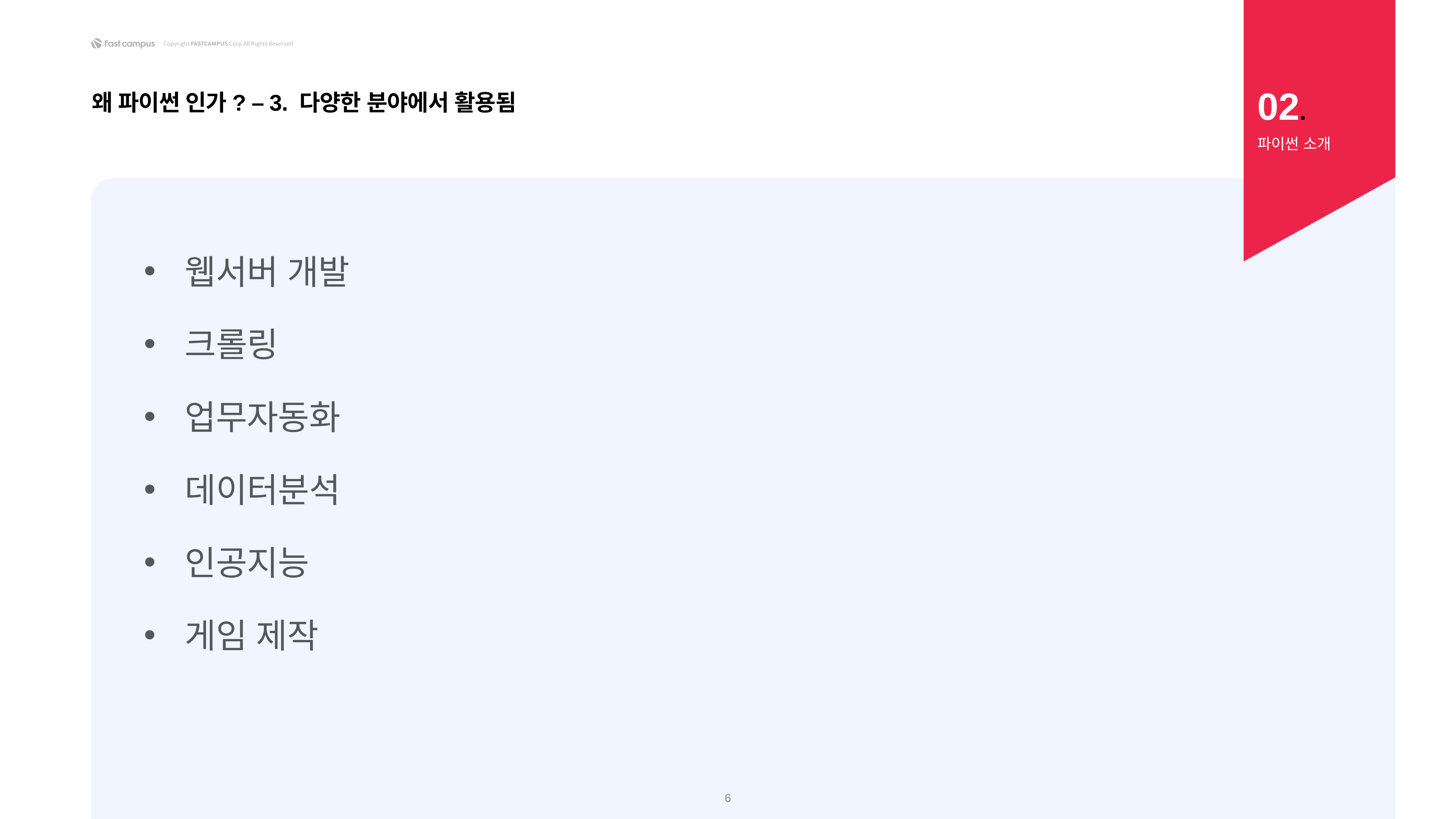

02.
왜 파이썬 인가? – 3. 다양한 분야에서 활용됨
파이썬 소개
웹서버 개발
크롤링
업무자동화
데이터분석
인공지능
게임 제작
6